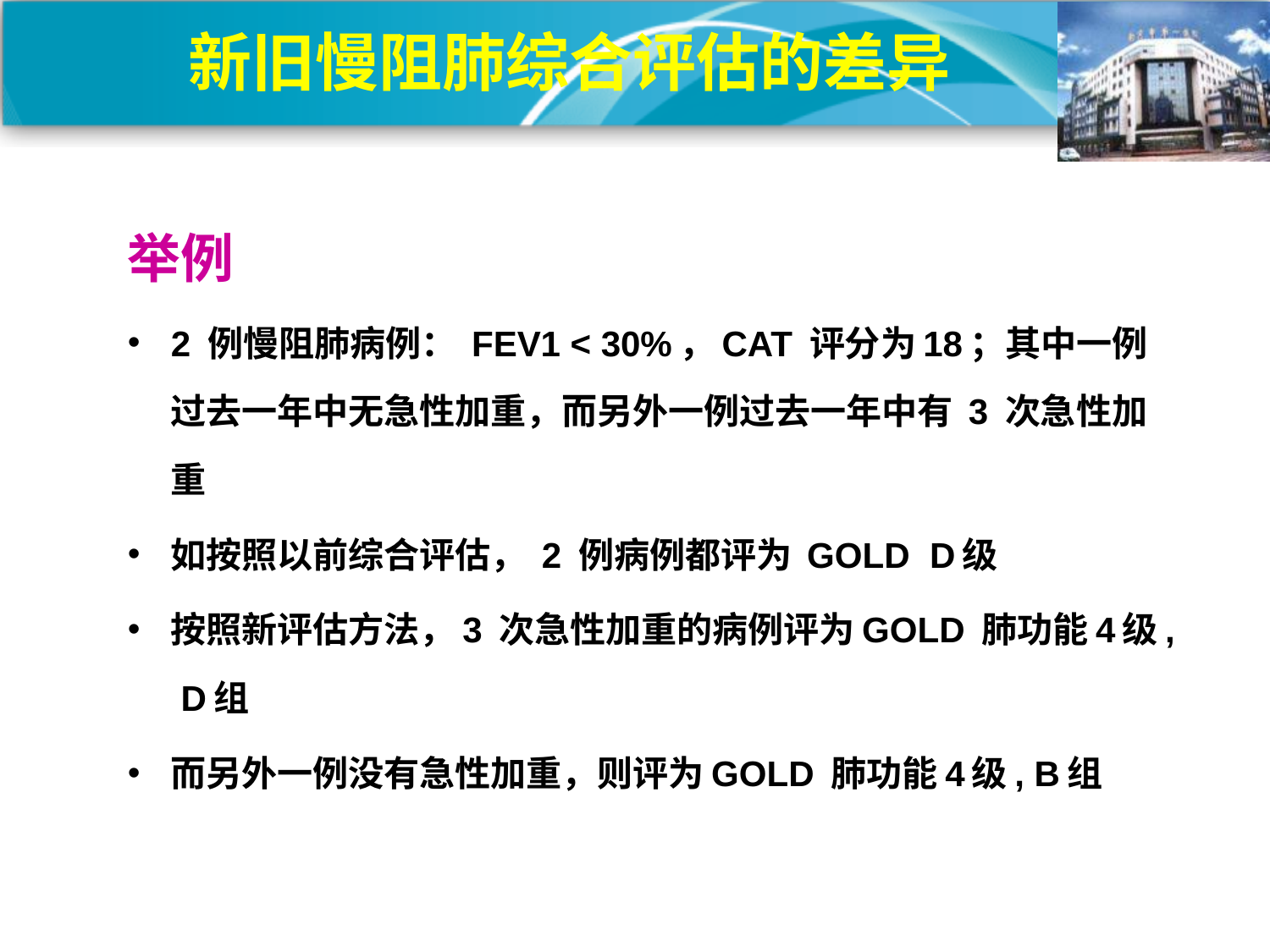

# 新旧慢阻肺综合评估的差异
举例
2 例慢阻肺病例： FEV1 < 30%，CAT 评分为18；其中一例过去一年中无急性加重，而另外一例过去一年中有 3 次急性加重
如按照以前综合评估， 2 例病例都评为 GOLD  D级
按照新评估方法，3 次急性加重的病例评为GOLD 肺功能4级,  D组
而另外一例没有急性加重，则评为GOLD 肺功能4级, B组